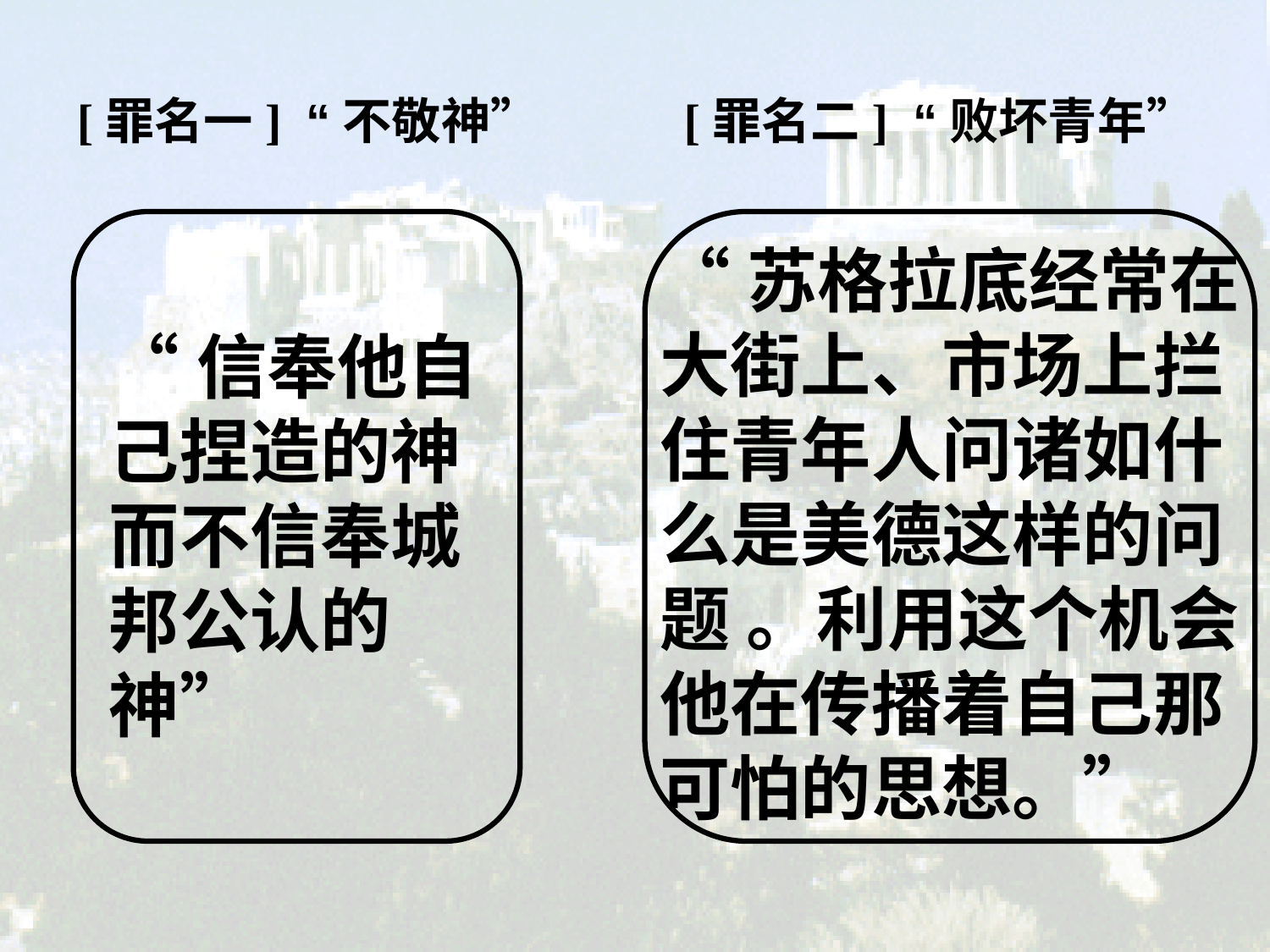

[罪名一]  “不敬神”
[罪名二]  “败坏青年”

“苏格拉底经常在大街上、市场上拦住青年人问诸如什么是美德这样的问题 。利用这个机会他在传播着自己那可怕的思想。”
“信奉他自己捏造的神而不信奉城邦公认的神”